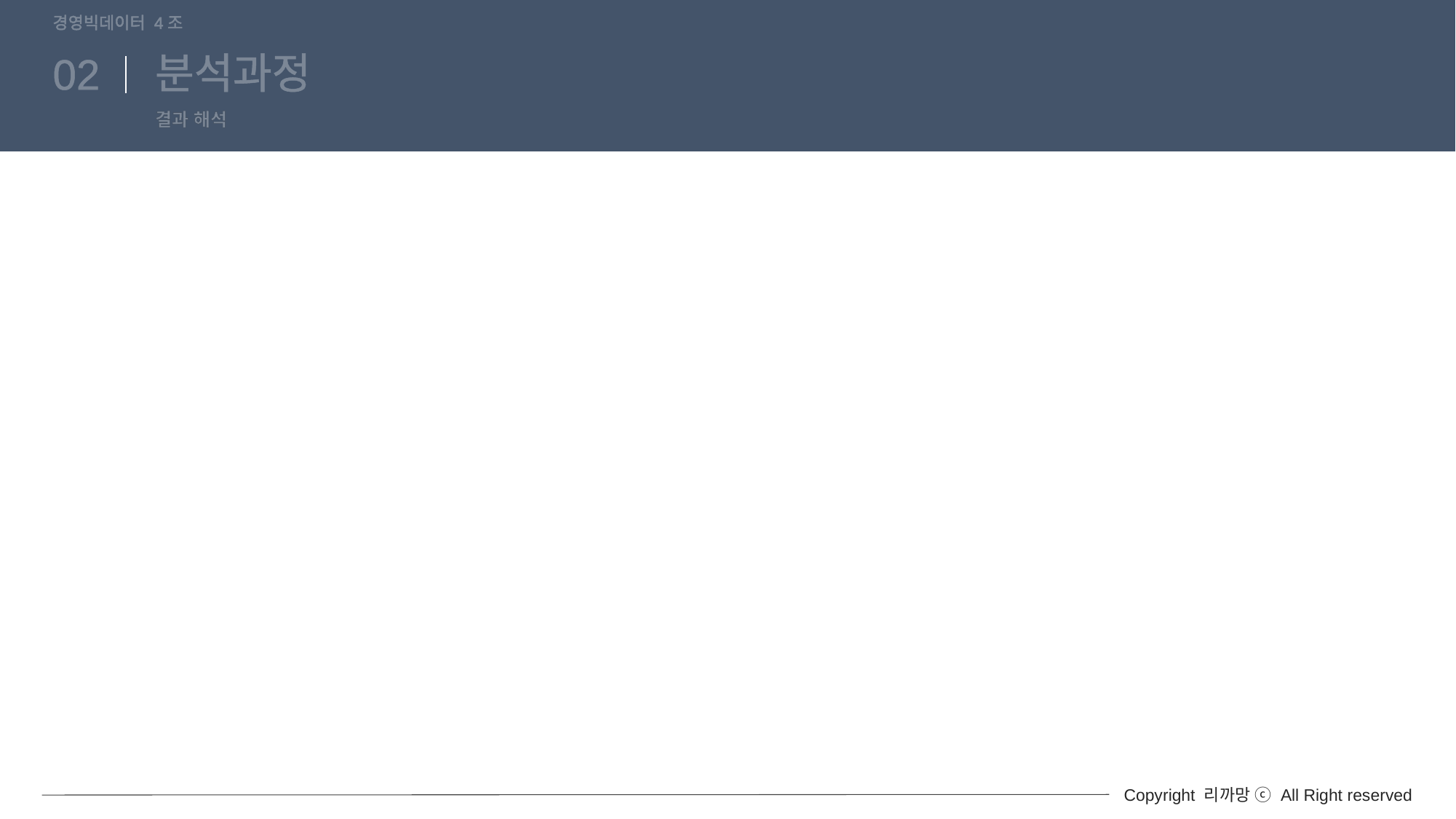

경영빅데이터 4조
# 분석과정
02
결과 해석